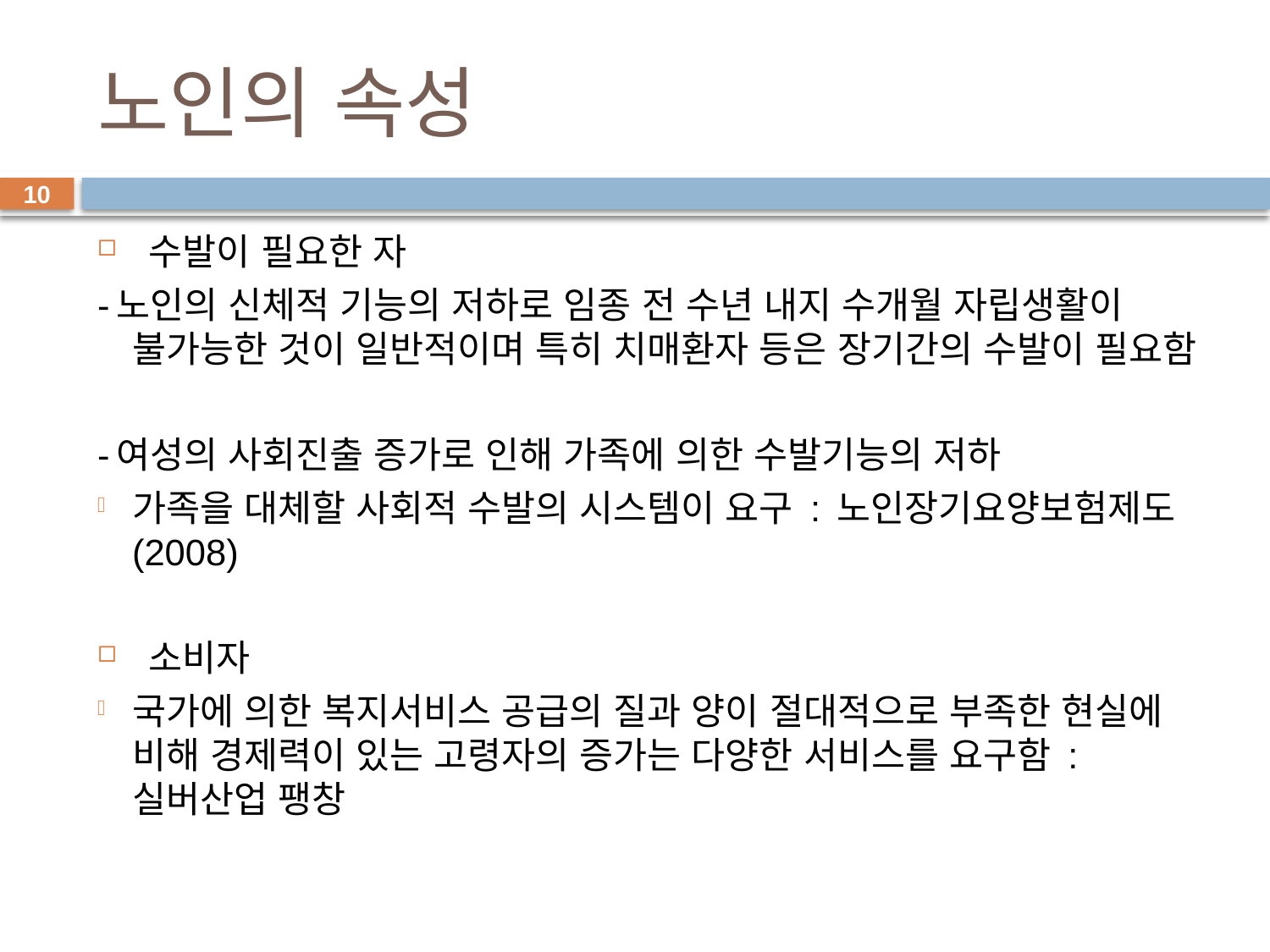

# 노인의 속성
10
 수발이 필요한 자
-노인의 신체적 기능의 저하로 임종 전 수년 내지 수개월 자립생활이 불가능한 것이 일반적이며 특히 치매환자 등은 장기간의 수발이 필요함

-여성의 사회진출 증가로 인해 가족에 의한 수발기능의 저하
가족을 대체할 사회적 수발의 시스템이 요구 : 노인장기요양보험제도 (2008)

 소비자
국가에 의한 복지서비스 공급의 질과 양이 절대적으로 부족한 현실에 비해 경제력이 있는 고령자의 증가는 다양한 서비스를 요구함 : 실버산업 팽창